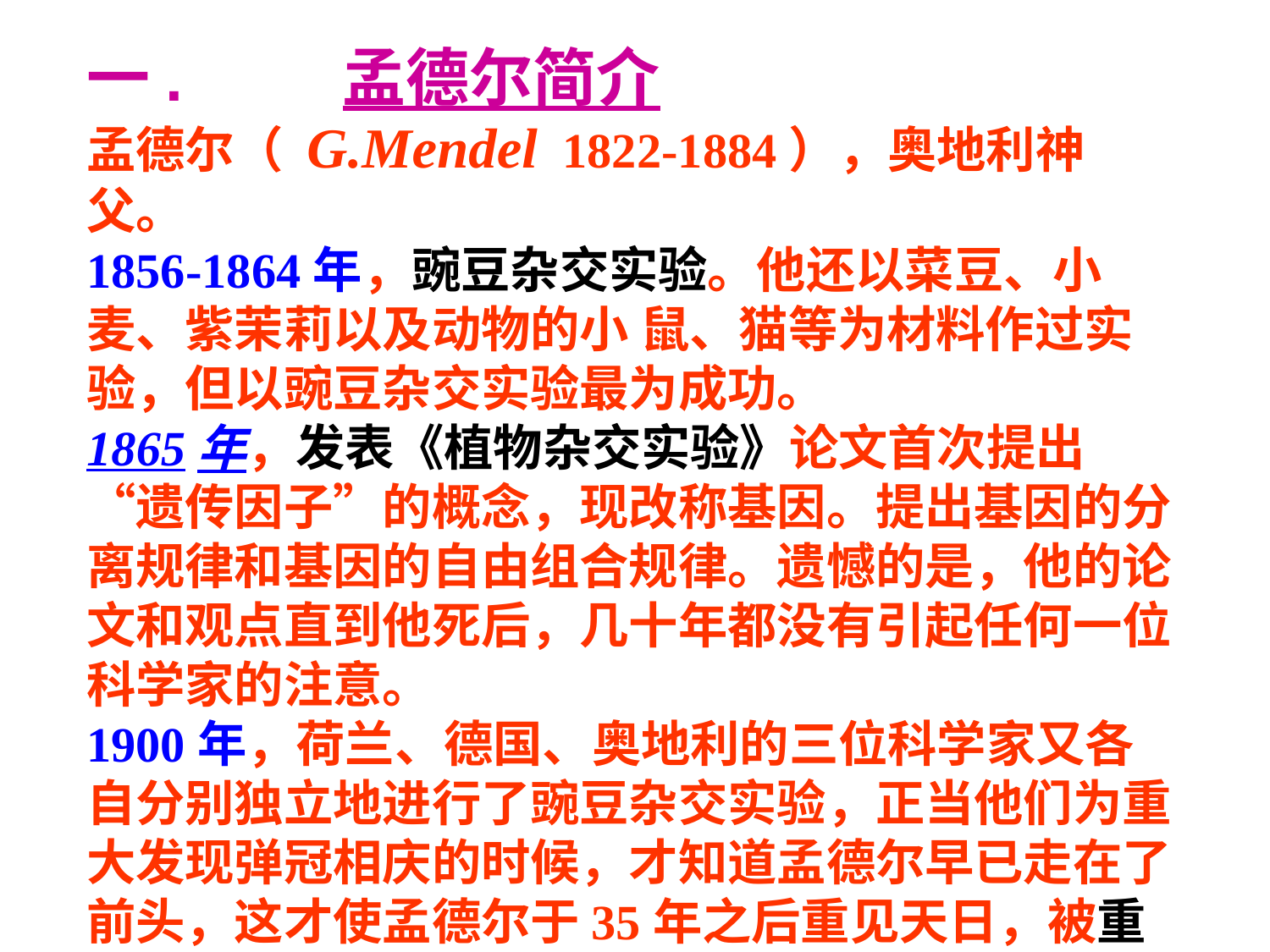

一.         孟德尔简介
孟德尔（ G.Mendel  1822-1884），奥地利神父。
1856-1864年，豌豆杂交实验。他还以菜豆、小麦、紫茉莉以及动物的小 鼠、猫等为材料作过实验，但以豌豆杂交实验最为成功。
1865年，发表《植物杂交实验》论文首次提出“遗传因子”的概念，现改称基因。提出基因的分离规律和基因的自由组合规律。遗憾的是，他的论文和观点直到他死后，几十年都没有引起任何一位科学家的注意。
1900年，荷兰、德国、奥地利的三位科学家又各自分别独立地进行了豌豆杂交实验，正当他们为重大发现弹冠相庆的时候，才知道孟德尔早已走在了前头，这才使孟德尔于35年之后重见天日，被重新发现。